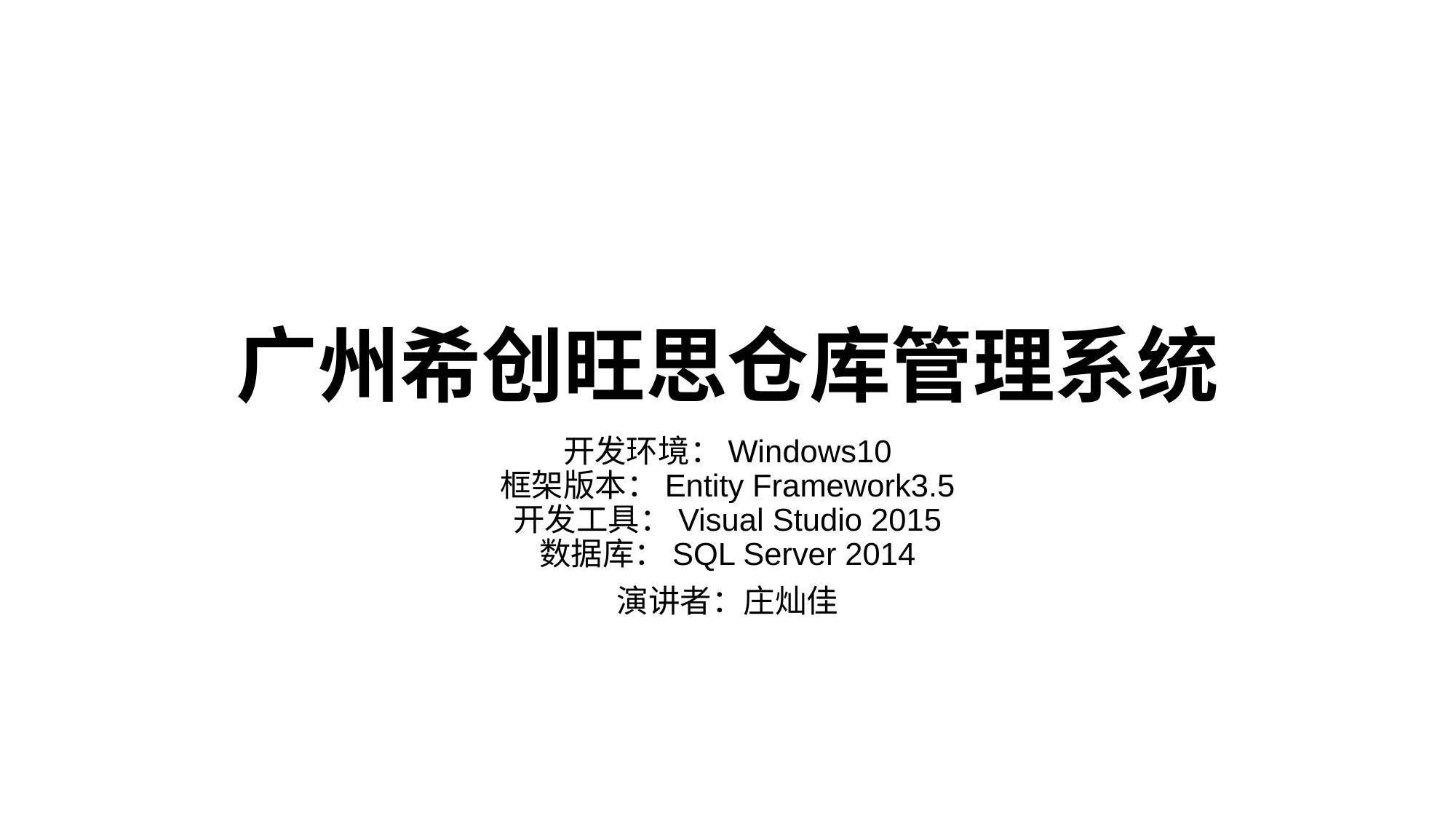

# 广州希创旺思仓库管理系统
开发环境：Windows10
框架版本：Entity Framework3.5
开发工具：Visual Studio 2015
数据库：SQL Server 2014
演讲者：庄灿佳